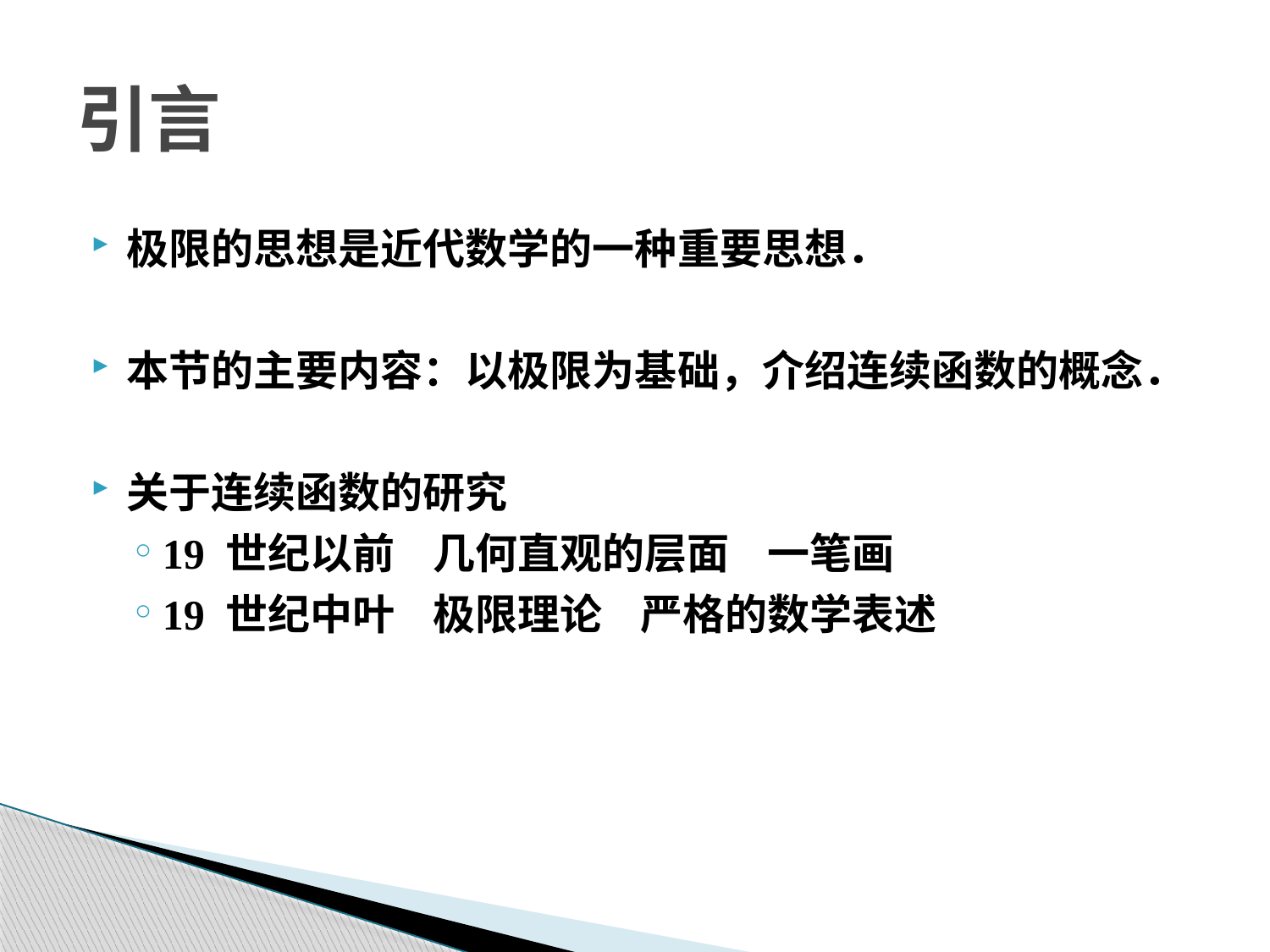

# 引言
极限的思想是近代数学的一种重要思想．

本节的主要内容：以极限为基础，介绍连续函数的概念．

关于连续函数的研究
19 世纪以前    几何直观的层面    一笔画
19 世纪中叶    极限理论    严格的数学表述